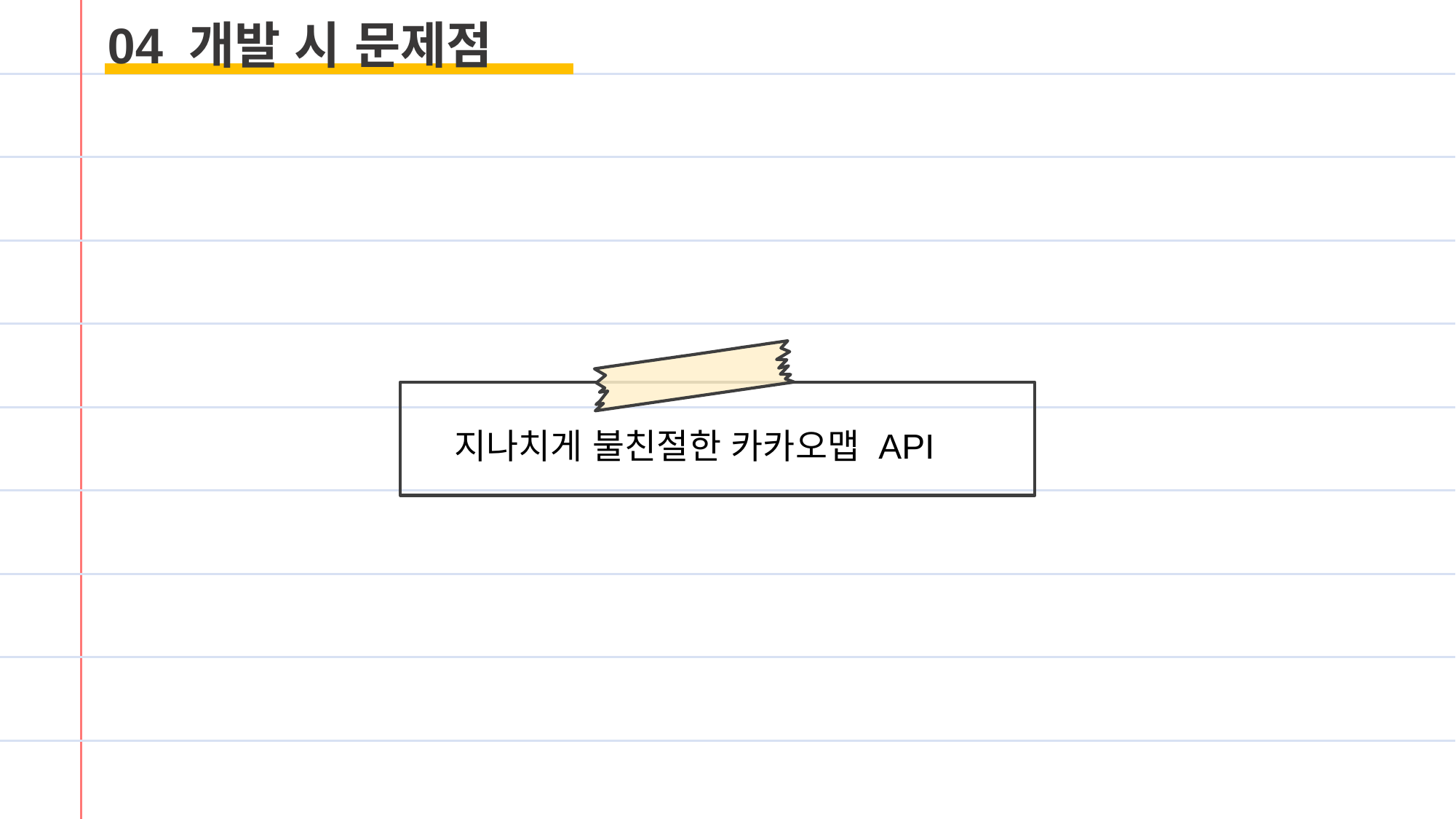

# 04 개발 시 문제점

지나치게 불친절한 카카오맵 API